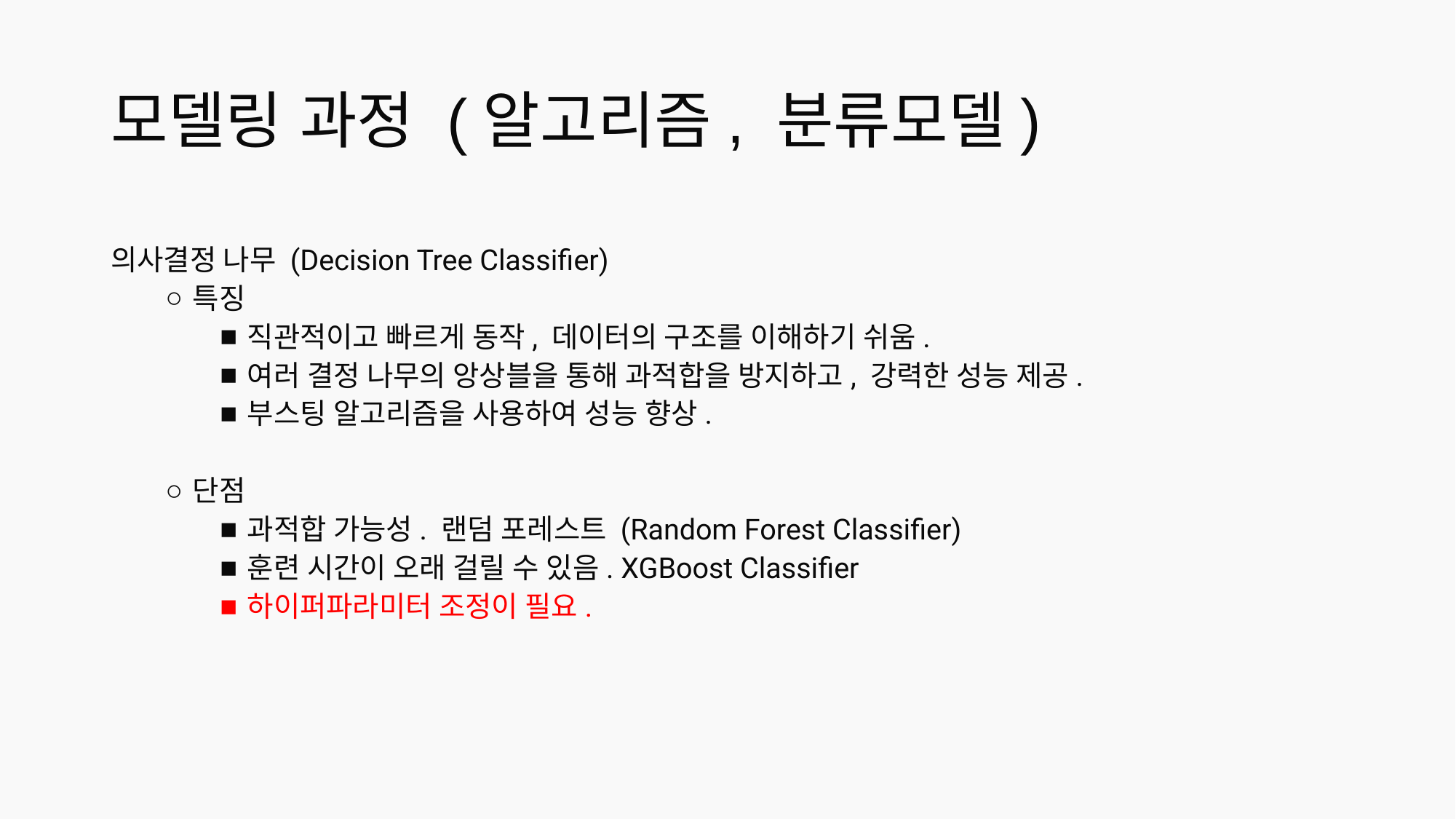

# 모델링 과정 (알고리즘, 분류모델)
의사결정 나무 (Decision Tree Classifier)
특징
직관적이고 빠르게 동작, 데이터의 구조를 이해하기 쉬움.
여러 결정 나무의 앙상블을 통해 과적합을 방지하고, 강력한 성능 제공.
부스팅 알고리즘을 사용하여 성능 향상.

단점
과적합 가능성. 랜덤 포레스트 (Random Forest Classifier)
훈련 시간이 오래 걸릴 수 있음. XGBoost Classifier
하이퍼파라미터 조정이 필요.